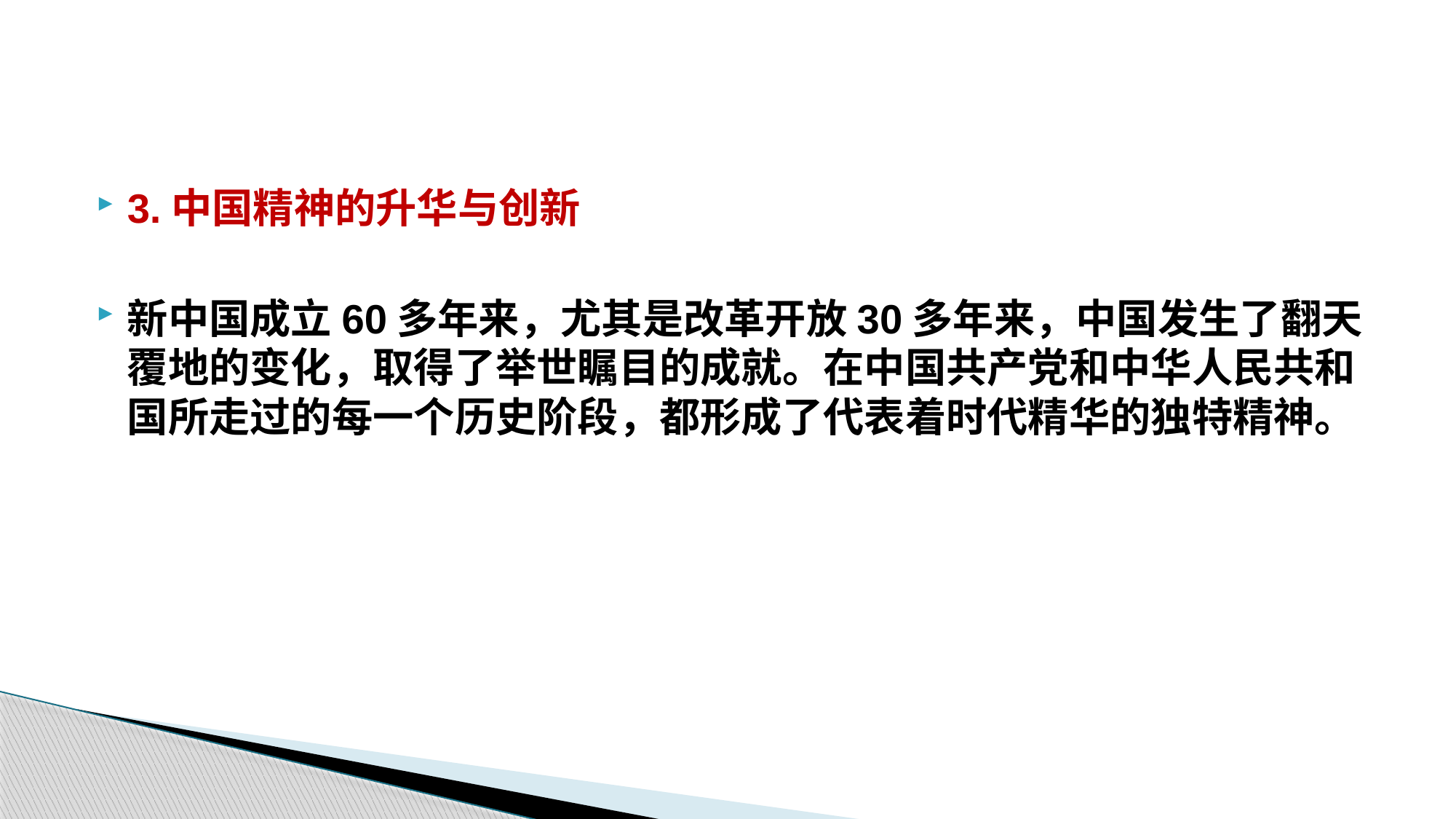

#
3.中国精神的升华与创新

新中国成立60多年来，尤其是改革开放30多年来，中国发生了翻天覆地的变化，取得了举世瞩目的成就。在中国共产党和中华人民共和国所走过的每一个历史阶段，都形成了代表着时代精华的独特精神。